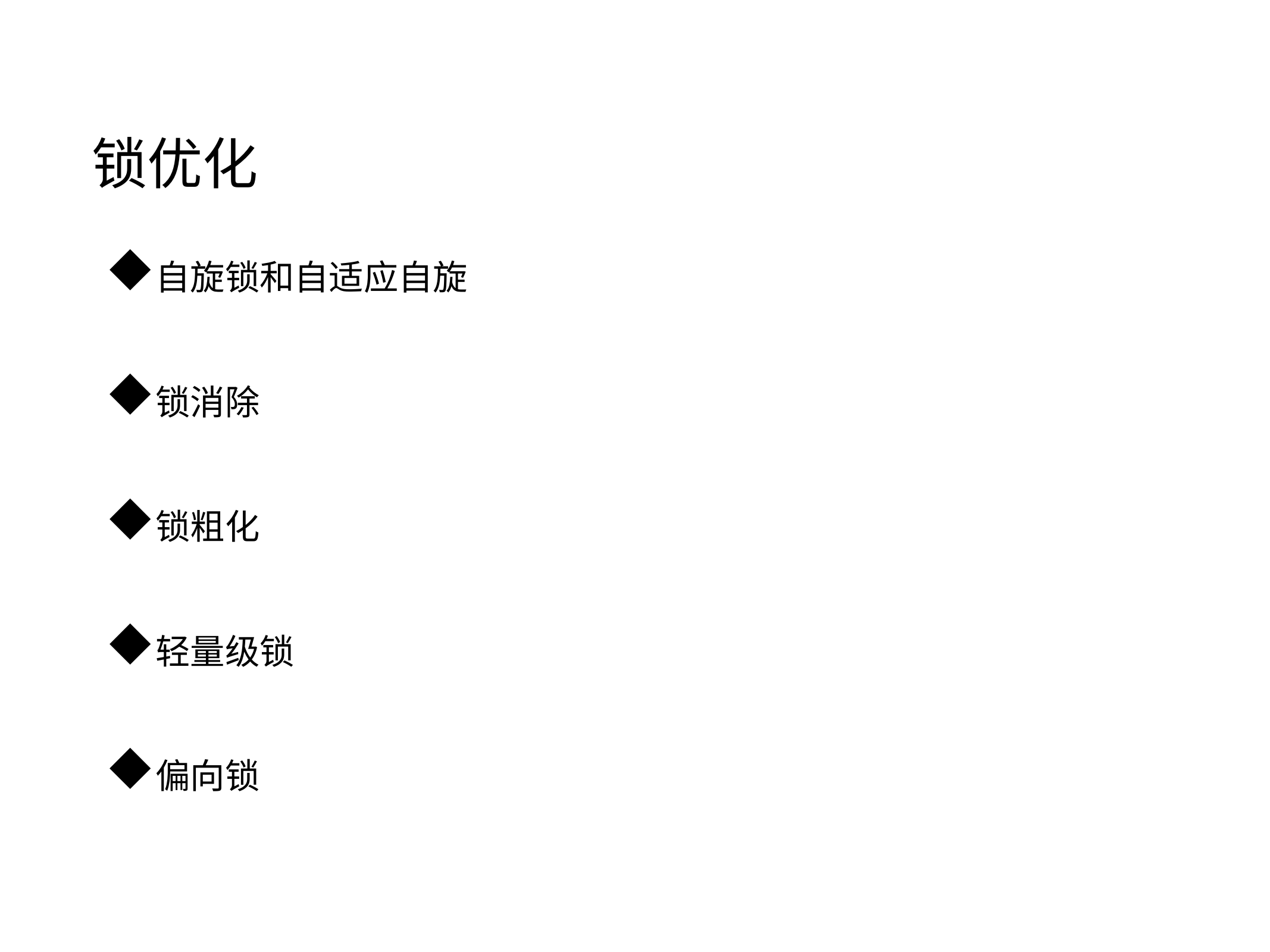

# 锁优化

自旋锁和自适应自旋

锁消除

锁粗化

轻量级锁

偏向锁